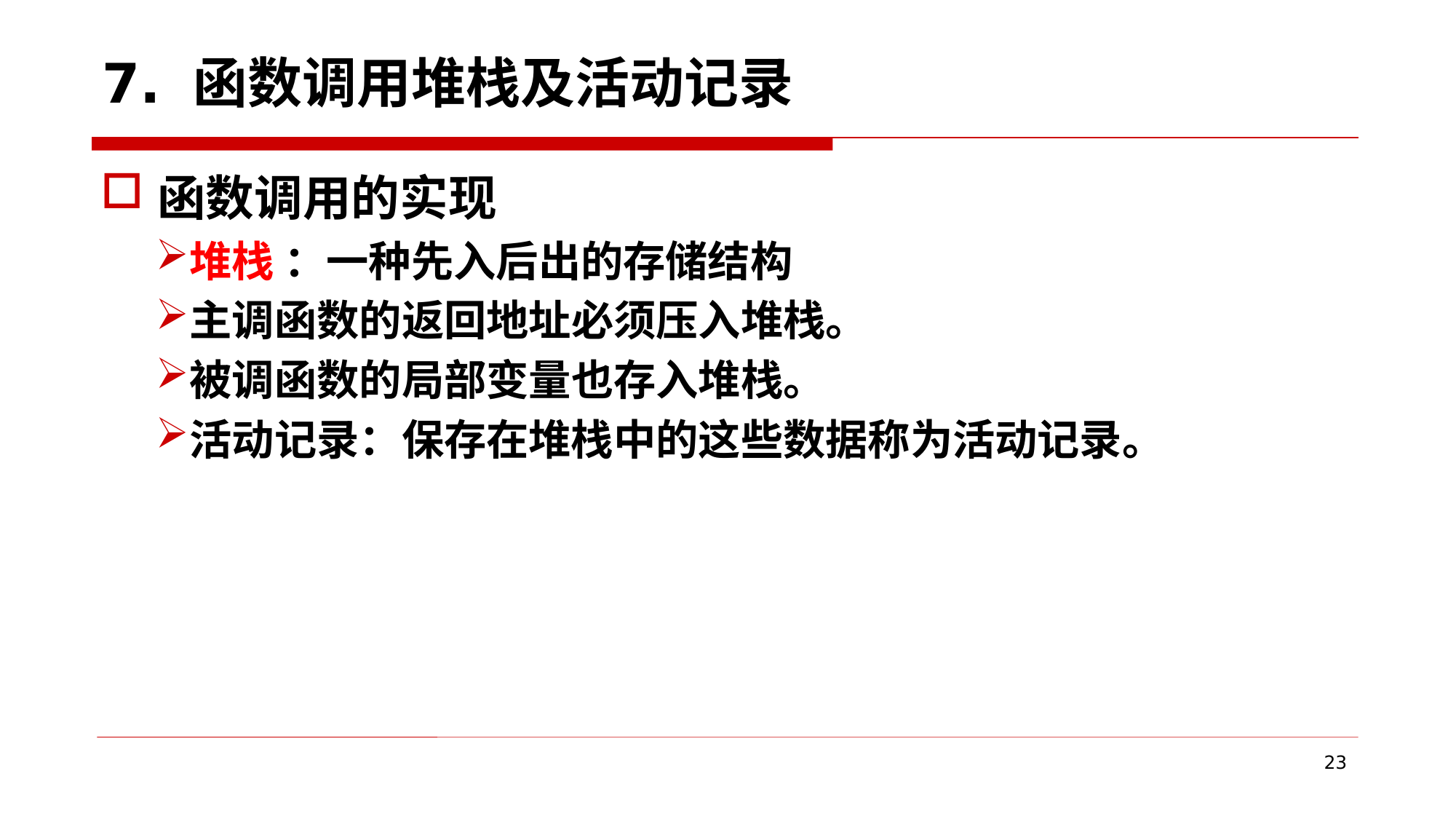

7. 函数调用堆栈及活动记录
函数调用的实现
堆栈 ：一种先入后出的存储结构
主调函数的返回地址必须压入堆栈。
被调函数的局部变量也存入堆栈。
活动记录：保存在堆栈中的这些数据称为活动记录。

23